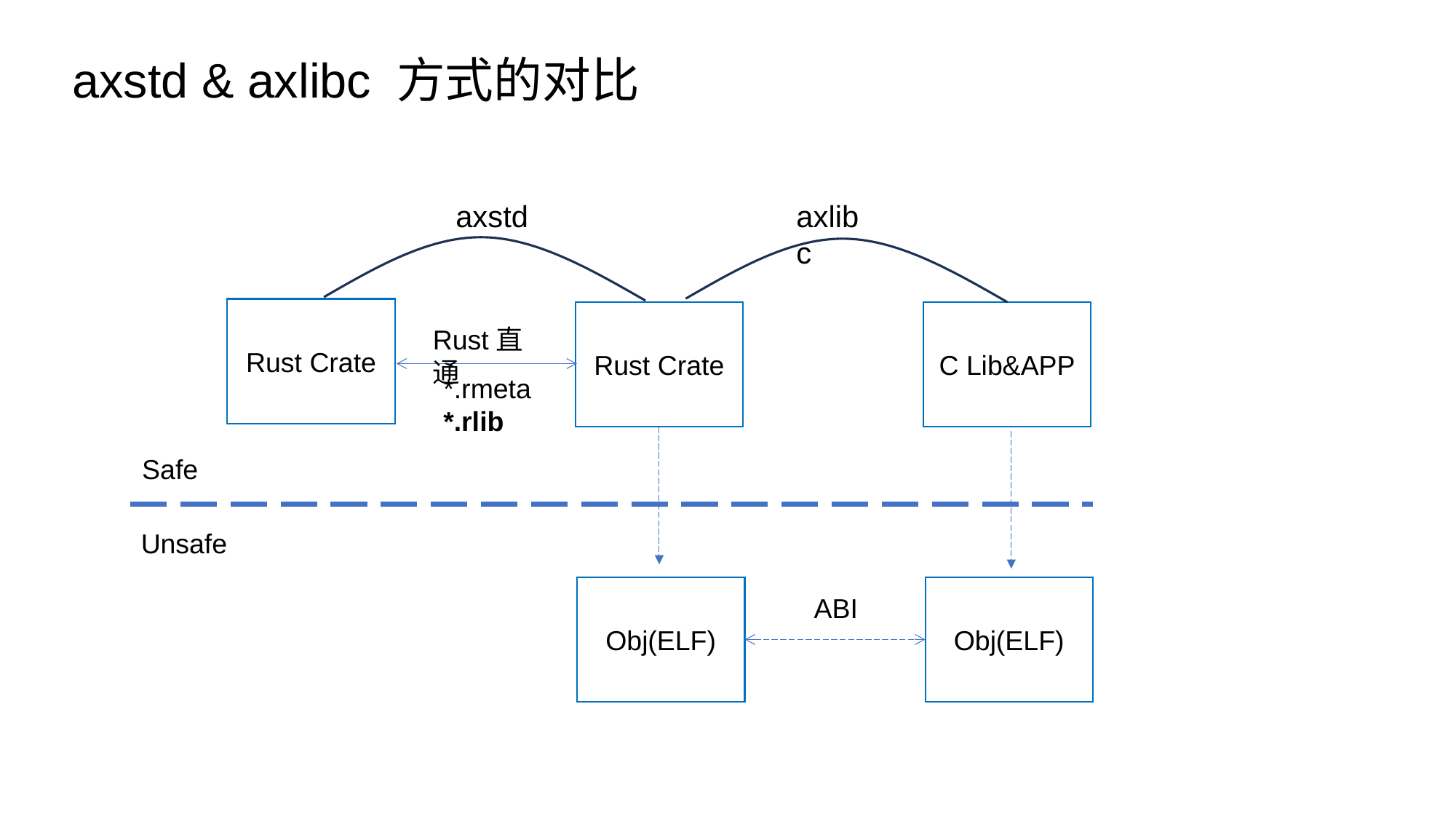

axstd & axlibc 方式的对比
axstd
axlibc

Rust Crate
Rust Crate
C Lib&APP
Rust直通
*.rmeta
*.rlib
Safe
Unsafe
Obj(ELF)
Obj(ELF)
ABI